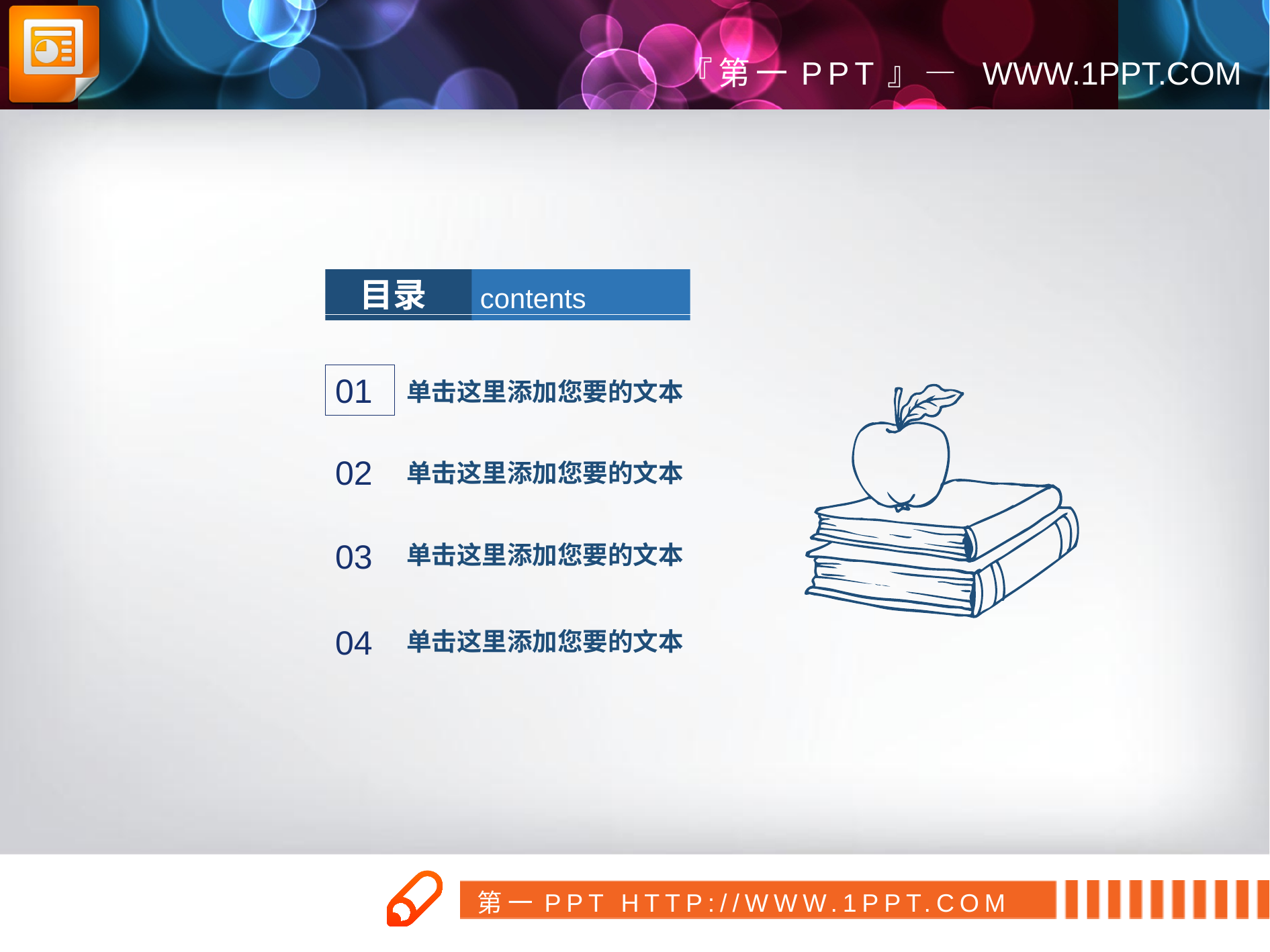

目录

contents
01
单击这里添加您要的文本

02
单击这里添加您要的文本
03
单击这里添加您要的文本
04
单击这里添加您要的文本